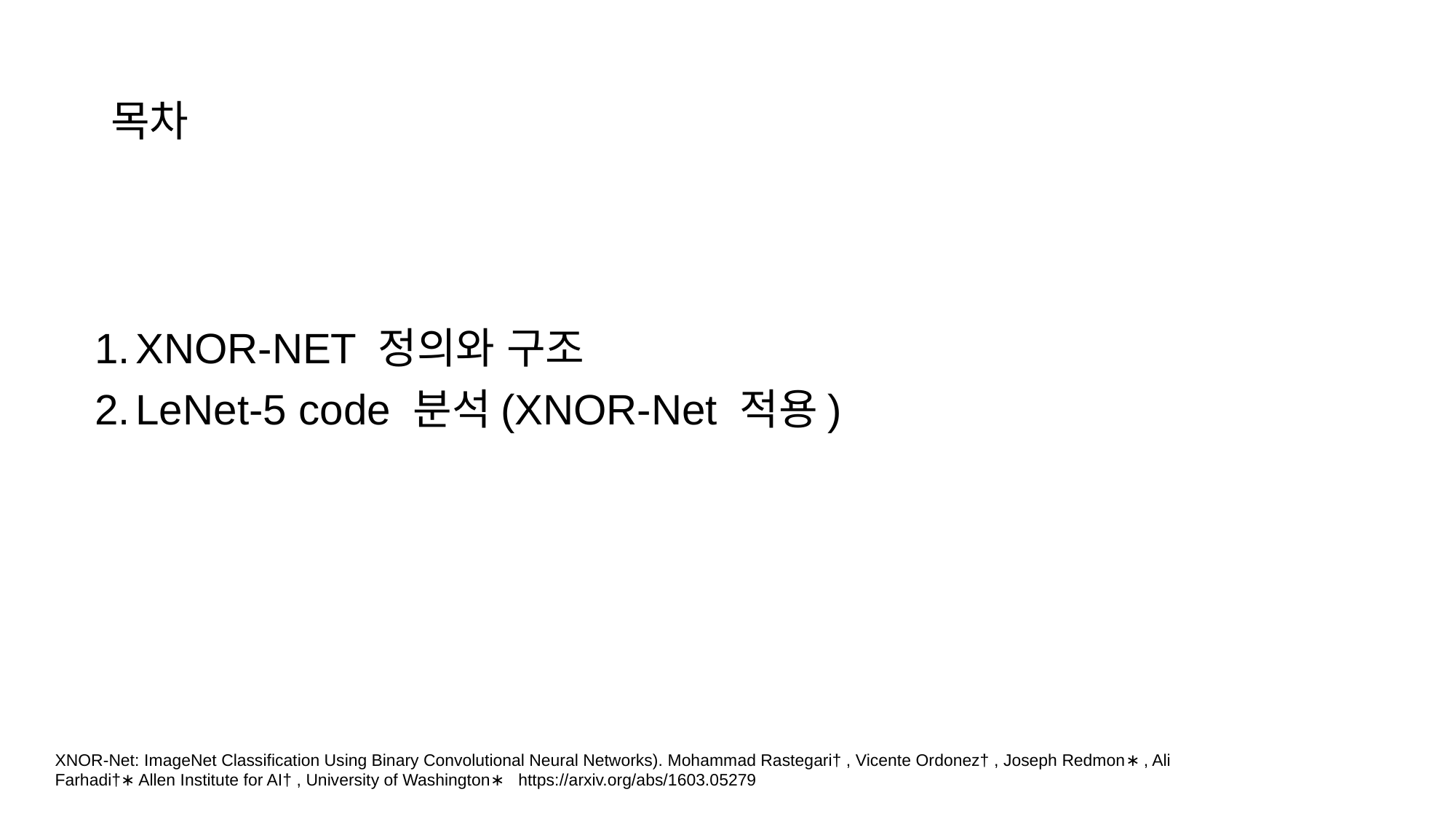

# 목차
XNOR-NET 정의와 구조
LeNet-5 code 분석(XNOR-Net 적용)

XNOR-Net: ImageNet Classification Using Binary Convolutional Neural Networks). Mohammad Rastegari† , Vicente Ordonez† , Joseph Redmon∗ , Ali Farhadi†∗ Allen Institute for AI† , University of Washington∗   https://arxiv.org/abs/1603.05279